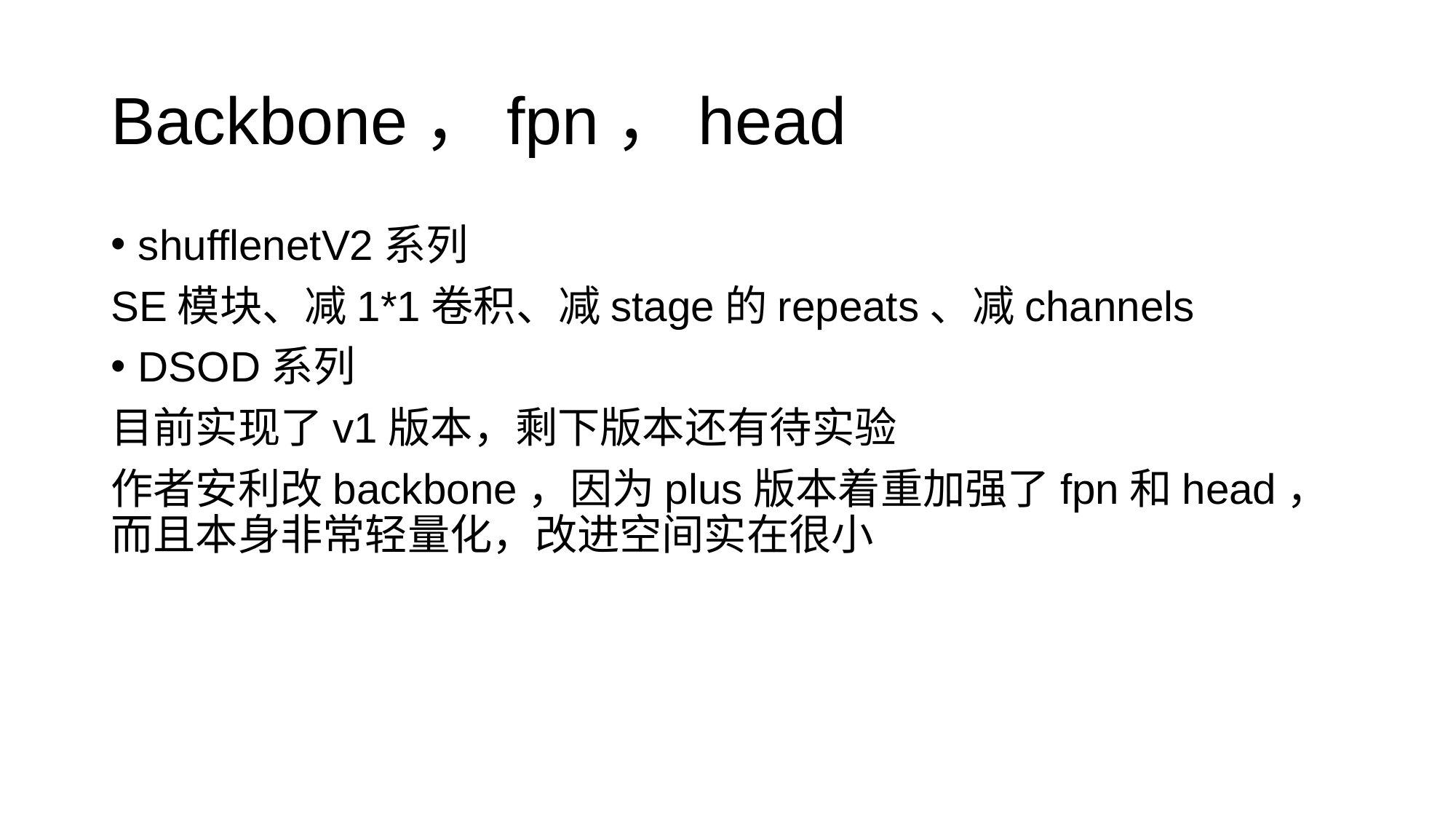

# Backbone，fpn，head
shufflenetV2系列
SE模块、减1*1卷积、减stage的repeats、减channels
DSOD系列
目前实现了v1版本，剩下版本还有待实验
作者安利改backbone，因为plus版本着重加强了fpn和head，而且本身非常轻量化，改进空间实在很小